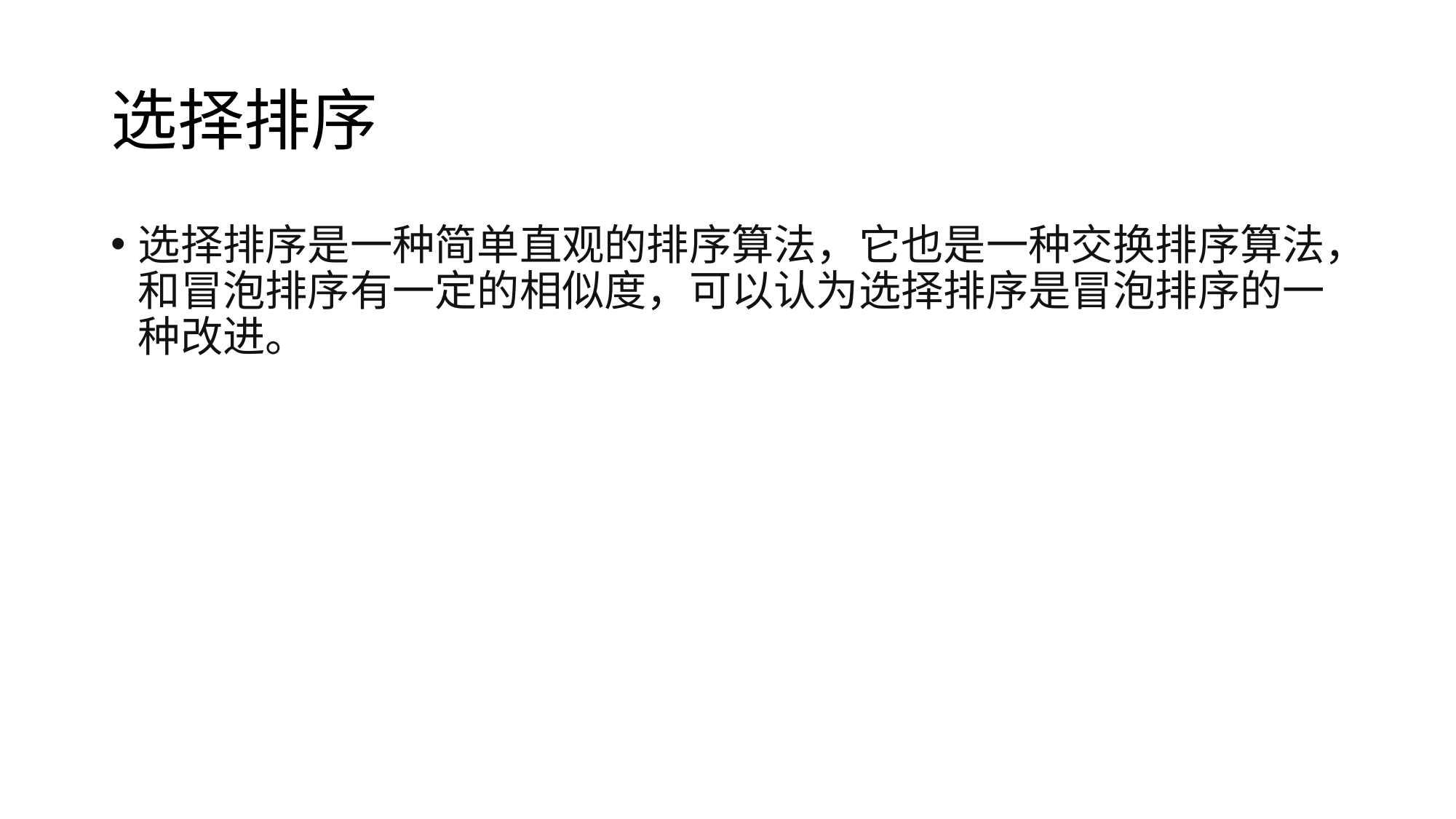

# 选择排序
选择排序是一种简单直观的排序算法，它也是一种交换排序算法，和冒泡排序有一定的相似度，可以认为选择排序是冒泡排序的一种改进。